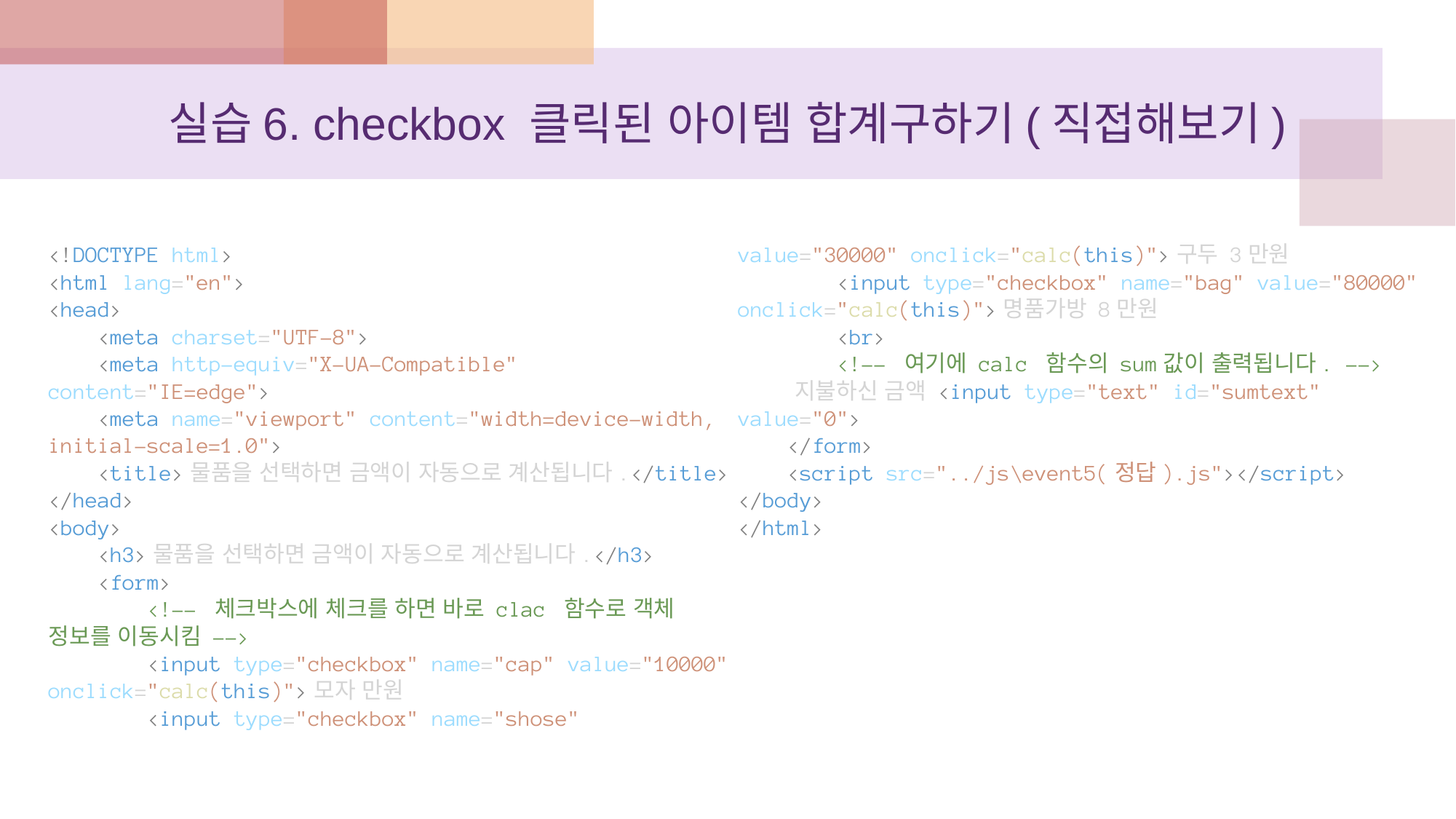

# 실습6. checkbox 클릭된 아이템 합계구하기(직접해보기)
<!DOCTYPE html>
<html lang="en">
<head>
    <meta charset="UTF-8">
    <meta http-equiv="X-UA-Compatible" content="IE=edge">
    <meta name="viewport" content="width=device-width, initial-scale=1.0">
    <title>물품을 선택하면 금액이 자동으로 계산됩니다.</title>
</head>
<body>
    <h3>물품을 선택하면 금액이 자동으로 계산됩니다.</h3>
    <form>
        <!-- 체크박스에 체크를 하면 바로 clac 함수로 객체 정보를 이동시킴 -->
        <input type="checkbox" name="cap" value="10000" onclick="calc(this)">모자 만원
        <input type="checkbox" name="shose" value="30000" onclick="calc(this)">구두 3만원
        <input type="checkbox" name="bag" value="80000" onclick="calc(this)">명품가방 8만원
        <br>
        <!-- 여기에 calc 함수의 sum값이 출력됩니다. -->
        지불하신 금액 <input type="text" id="sumtext" value="0">
    </form>
    <script src="../js\event5(정답).js"></script>
</body>
</html>